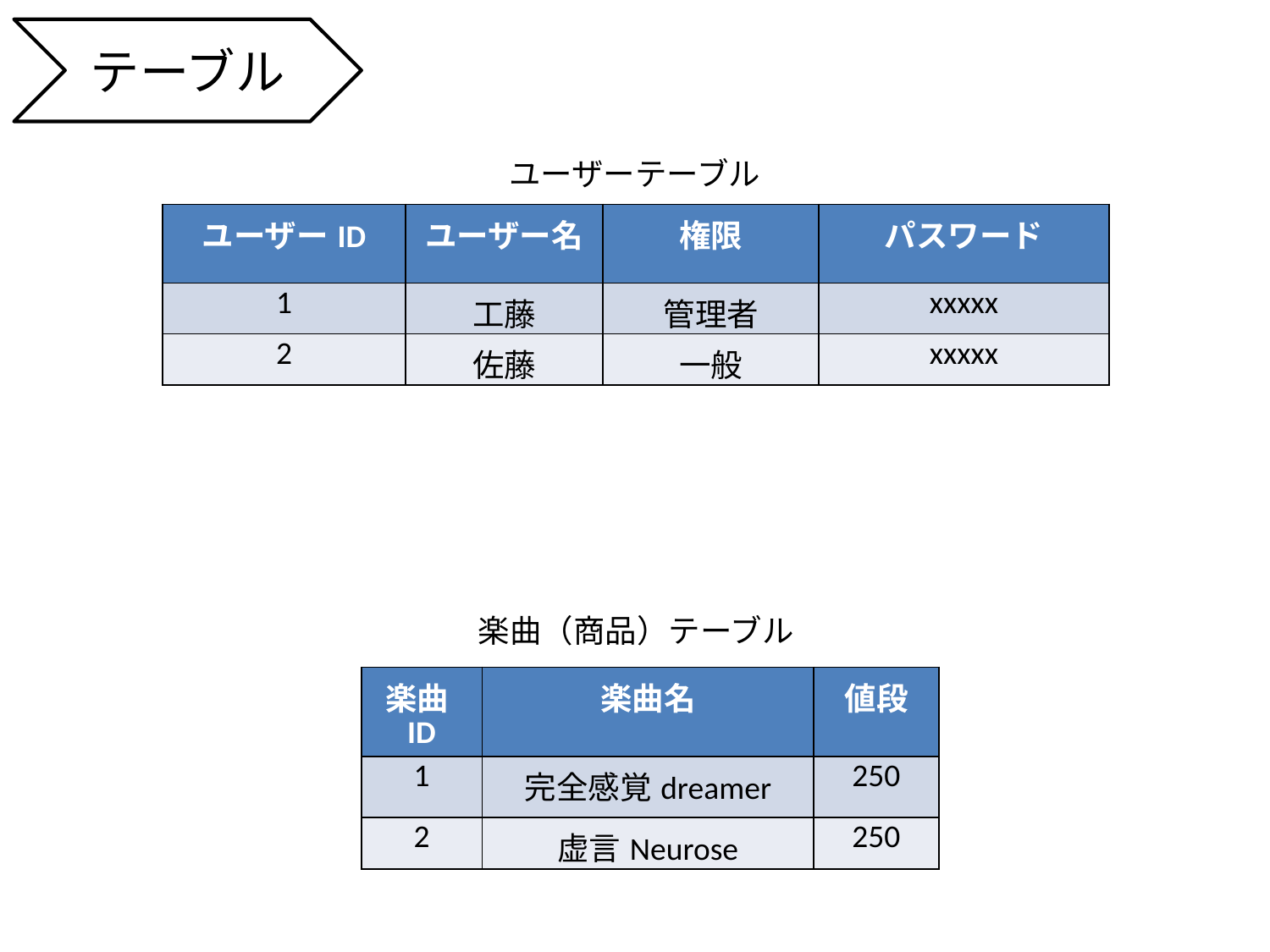

テーブル
ユーザーテーブル
| ユーザーID | ユーザー名 | 権限 | パスワード |
| --- | --- | --- | --- |
| 1 | 工藤 | 管理者 | xxxxx |
| 2 | 佐藤 | 一般 | xxxxx |
楽曲（商品）テーブル
| 楽曲ID | 楽曲名 | 値段 |
| --- | --- | --- |
| 1 | 完全感覚dreamer | 250 |
| 2 | 虚言Neurose | 250 |